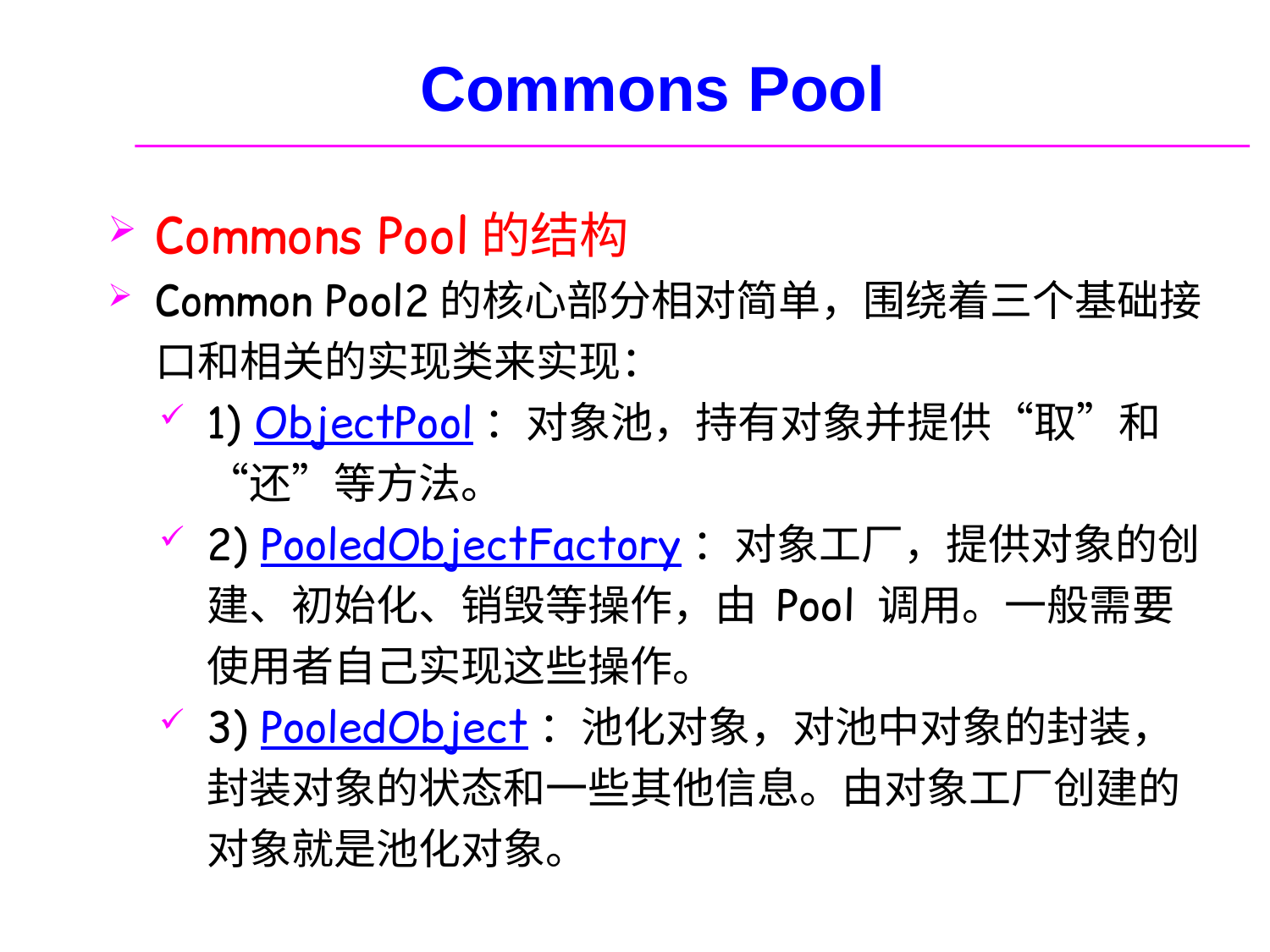

# Commons Pool
Commons Pool的结构
Common Pool2的核心部分相对简单，围绕着三个基础接口和相关的实现类来实现：
1) ObjectPool：对象池，持有对象并提供“取”和“还”等方法。
2) PooledObjectFactory：对象工厂，提供对象的创建、初始化、销毁等操作，由 Pool 调用。一般需要使用者自己实现这些操作。
3) PooledObject：池化对象，对池中对象的封装，封装对象的状态和一些其他信息。由对象工厂创建的对象就是池化对象。

12